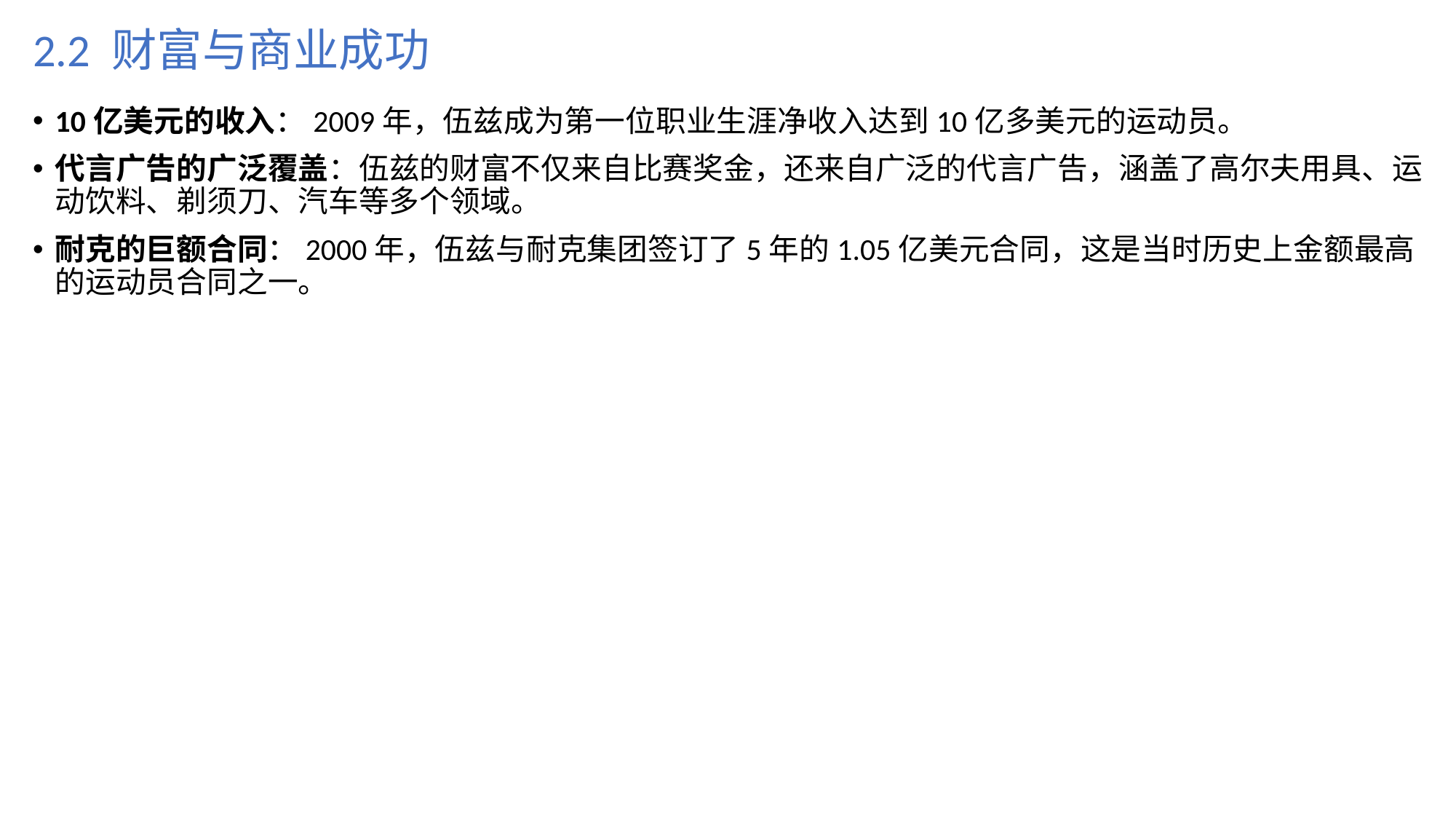

# 2.2 财富与商业成功
10亿美元的收入：2009年，伍兹成为第一位职业生涯净收入达到10亿多美元的运动员。
代言广告的广泛覆盖：伍兹的财富不仅来自比赛奖金，还来自广泛的代言广告，涵盖了高尔夫用具、运动饮料、剃须刀、汽车等多个领域。
耐克的巨额合同：2000年，伍兹与耐克集团签订了5年的1.05亿美元合同，这是当时历史上金额最高的运动员合同之一。